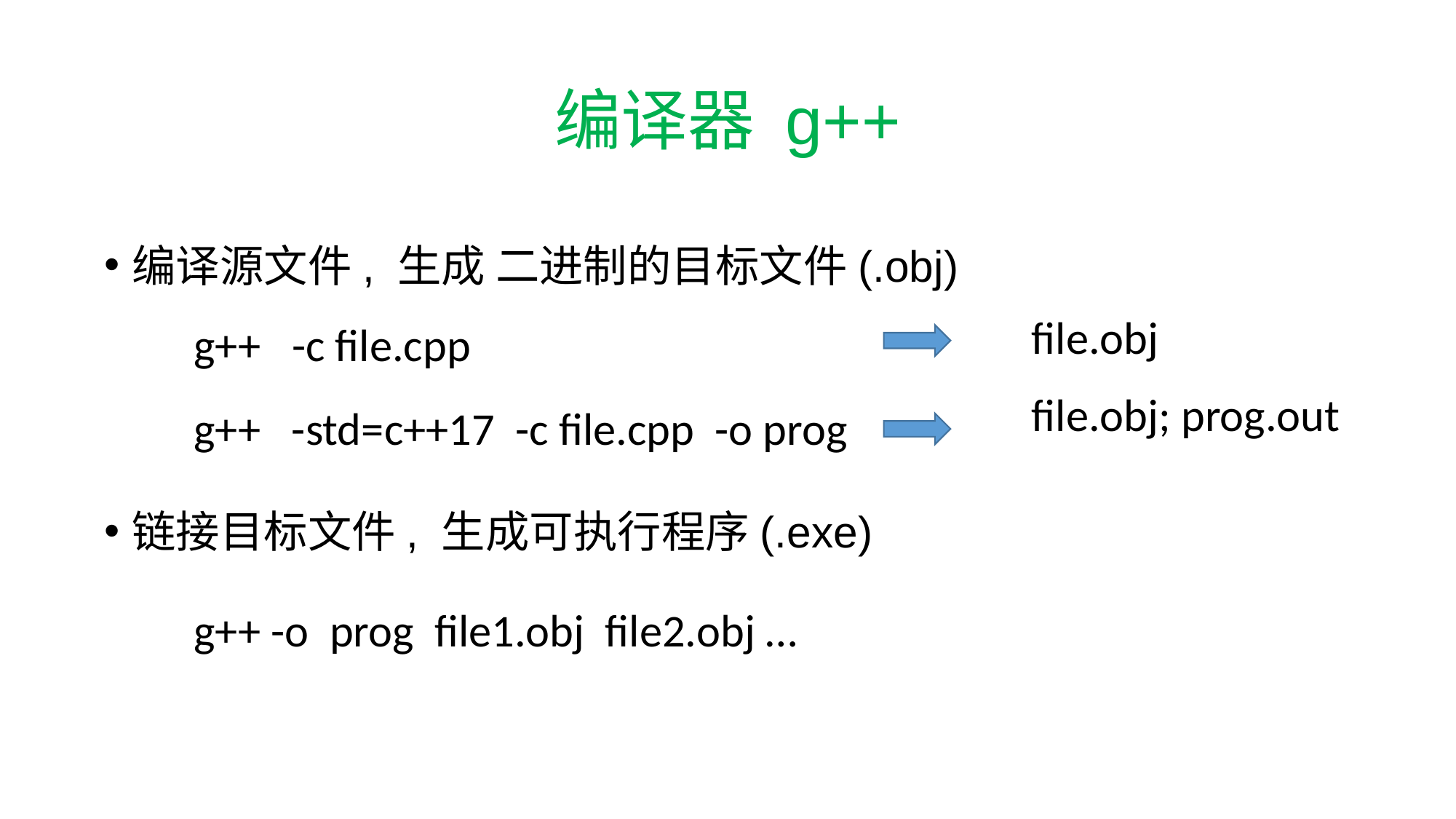

# 编译器 g++
编译源文件, 生成 二进制的目标文件(.obj)
file.obj
g++   -c file.cpp

file.obj; prog.out
g++   -std=c++17  -c file.cpp  -o prog

链接目标文件, 生成可执行程序(.exe)
g++ -o  prog  file1.obj  file2.obj …